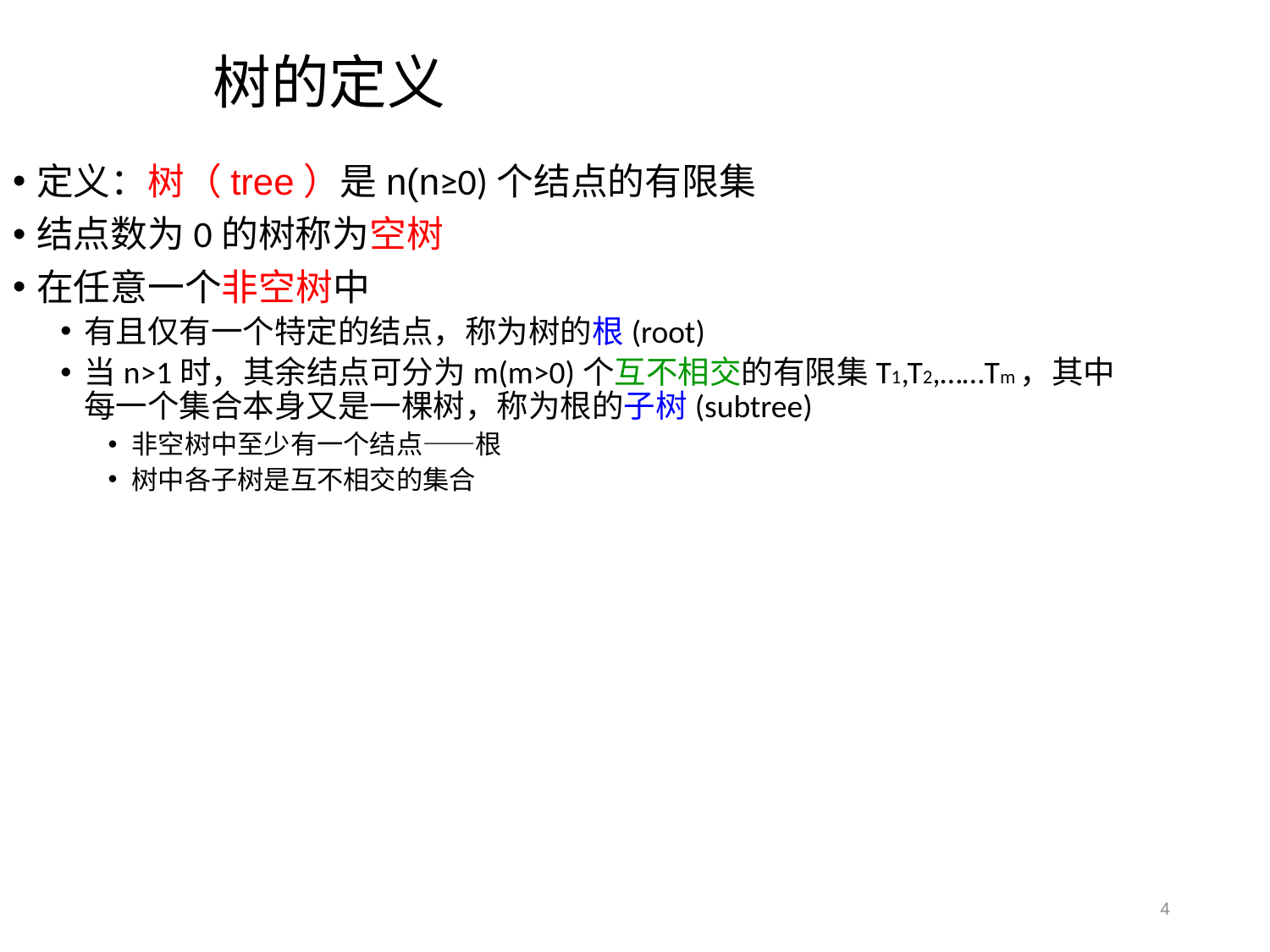

树的定义
定义：树（tree）是n(n≥0)个结点的有限集
结点数为0的树称为空树
在任意一个非空树中
有且仅有一个特定的结点，称为树的根(root)
当n>1时，其余结点可分为m(m>0)个互不相交的有限集T1,T2,……Tm，其中每一个集合本身又是一棵树，称为根的子树(subtree)
非空树中至少有一个结点——根
树中各子树是互不相交的集合
4